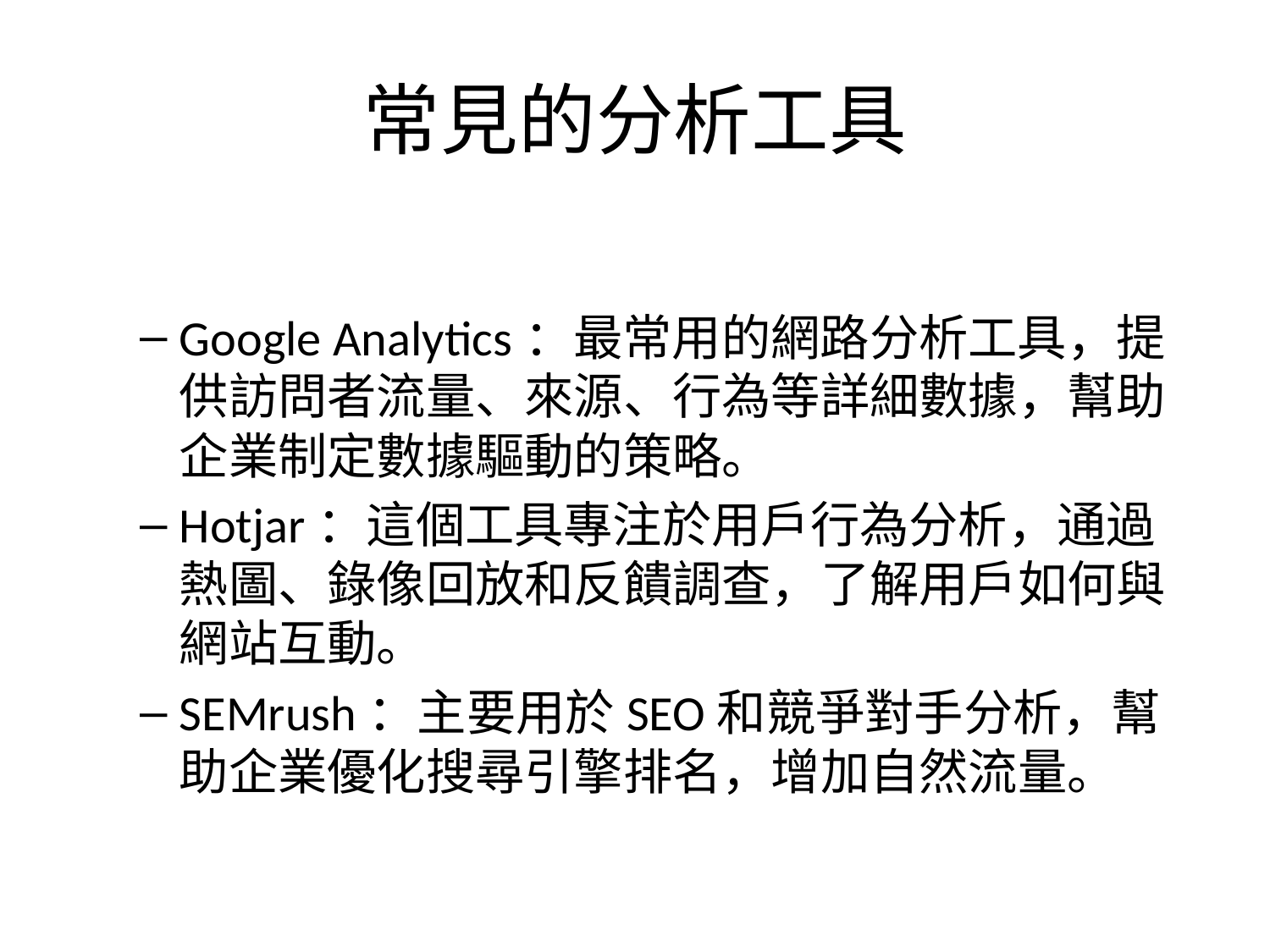

# 常見的分析工具

Google Analytics：最常用的網路分析工具，提供訪問者流量、來源、行為等詳細數據，幫助企業制定數據驅動的策略。
Hotjar：這個工具專注於用戶行為分析，通過熱圖、錄像回放和反饋調查，了解用戶如何與網站互動。
SEMrush：主要用於SEO和競爭對手分析，幫助企業優化搜尋引擎排名，增加自然流量。